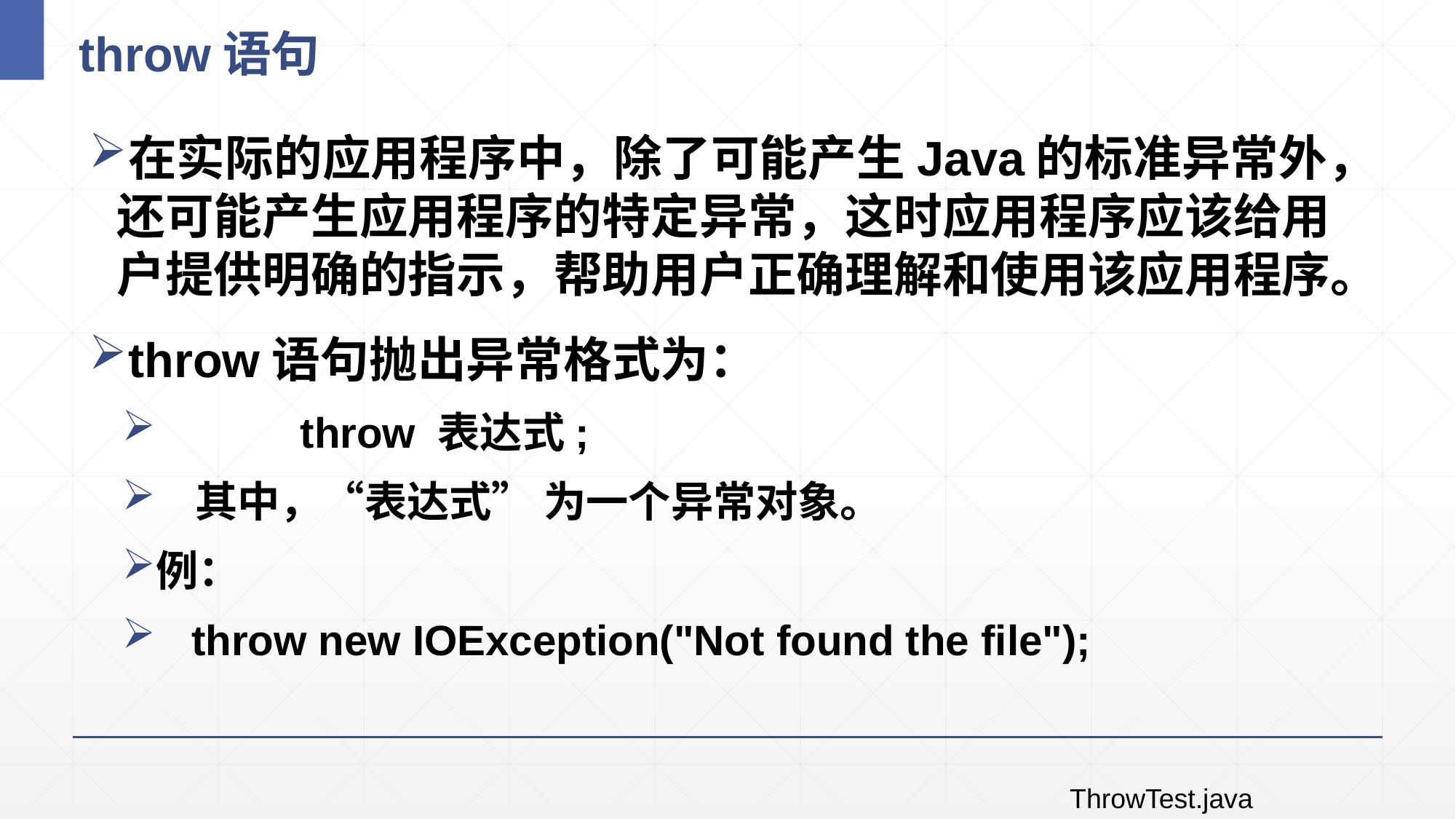

# throw语句
在实际的应用程序中，除了可能产生Java的标准异常外，还可能产生应用程序的特定异常，这时应用程序应该给用户提供明确的指示，帮助用户正确理解和使用该应用程序。
throw语句抛出异常格式为：
	    throw 表达式;
   其中，“表达式” 为一个异常对象。
例：
   throw new IOException("Not found the file");

ThrowTest.java